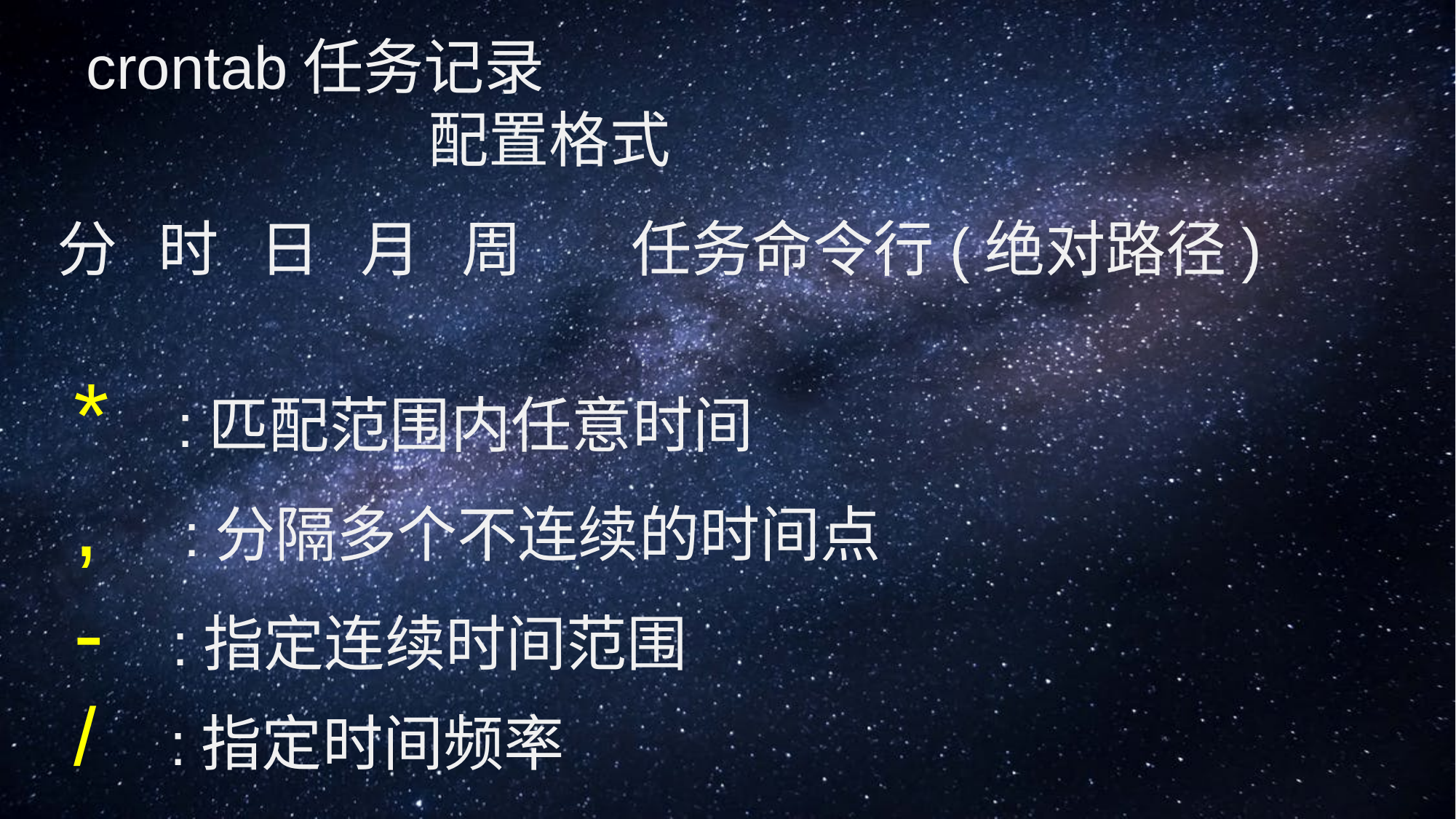

crontab任务记录
                        配置格式
分   时   日   月   周        任务命令行(绝对路径)

 *    :匹配范围内任意时间
 ,     :分隔多个不连续的时间点
 -    :指定连续时间范围
 /    :指定时间频率